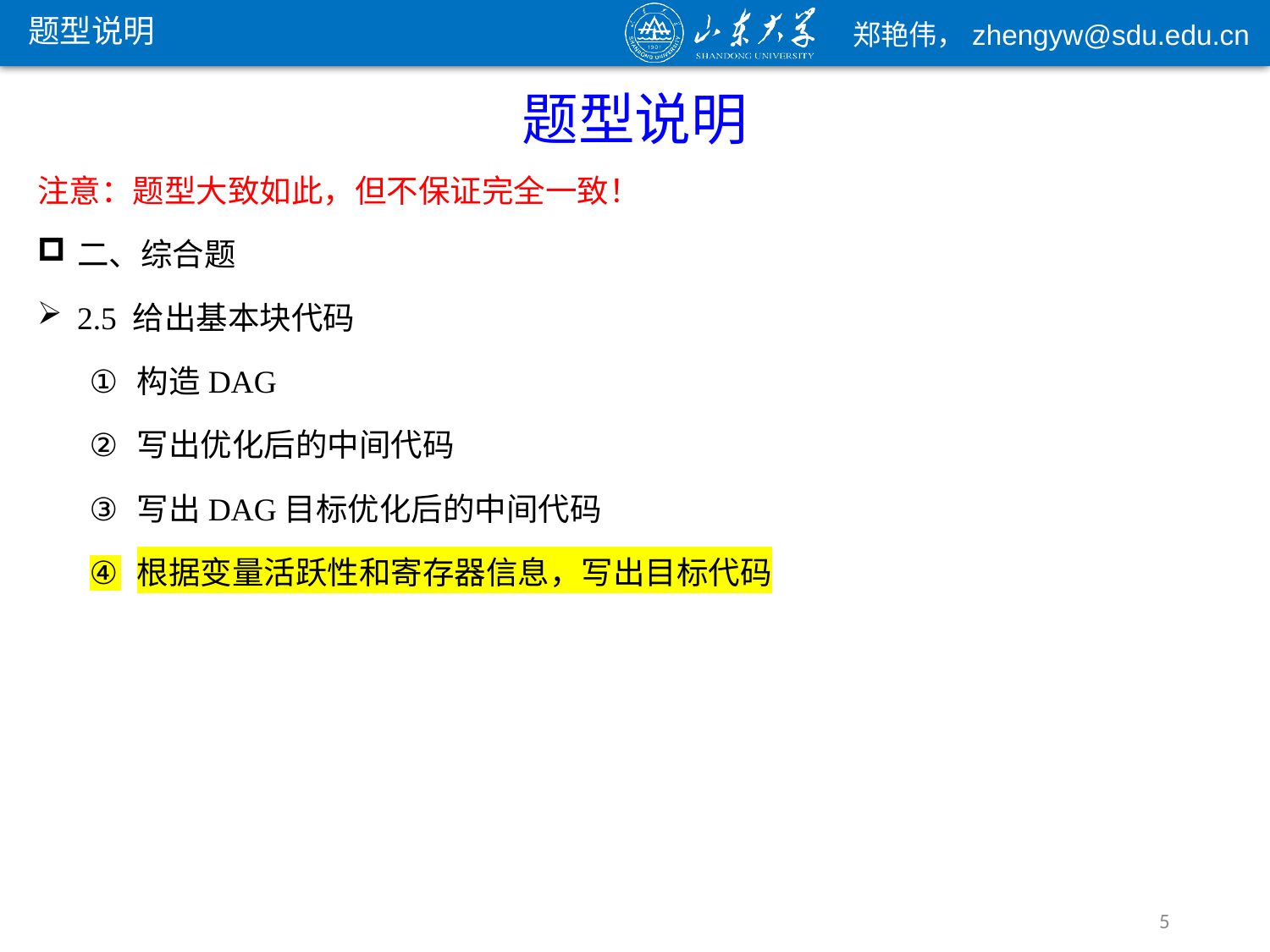

题型说明
题型说明
注意：题型大致如此，但不保证完全一致！
二、综合题
2.5 给出基本块代码
构造DAG
写出优化后的中间代码
写出DAG目标优化后的中间代码
根据变量活跃性和寄存器信息，写出目标代码
5